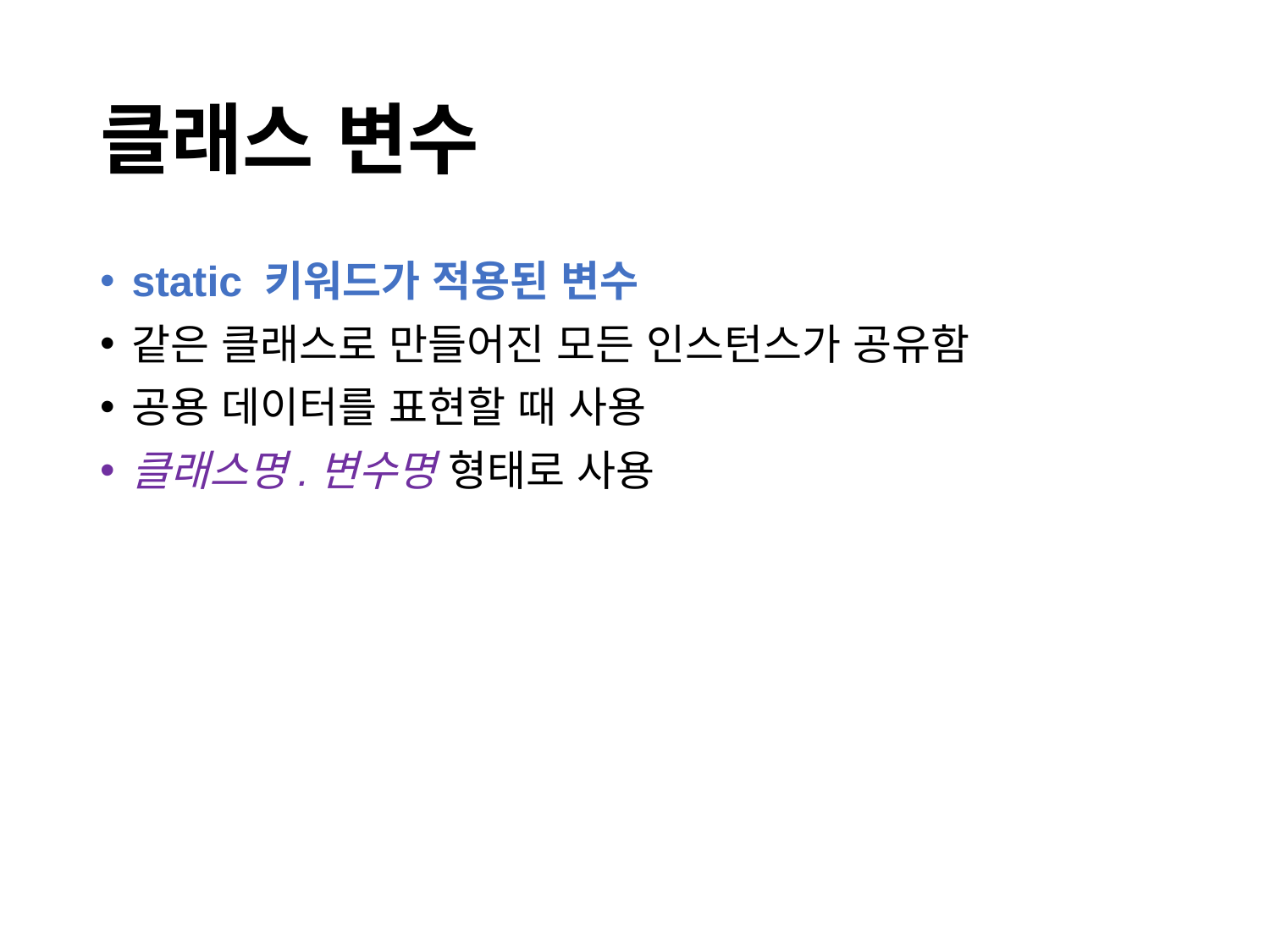

# 클래스 변수
static 키워드가 적용된 변수
같은 클래스로 만들어진 모든 인스턴스가 공유함
공용 데이터를 표현할 때 사용
클래스명.변수명 형태로 사용